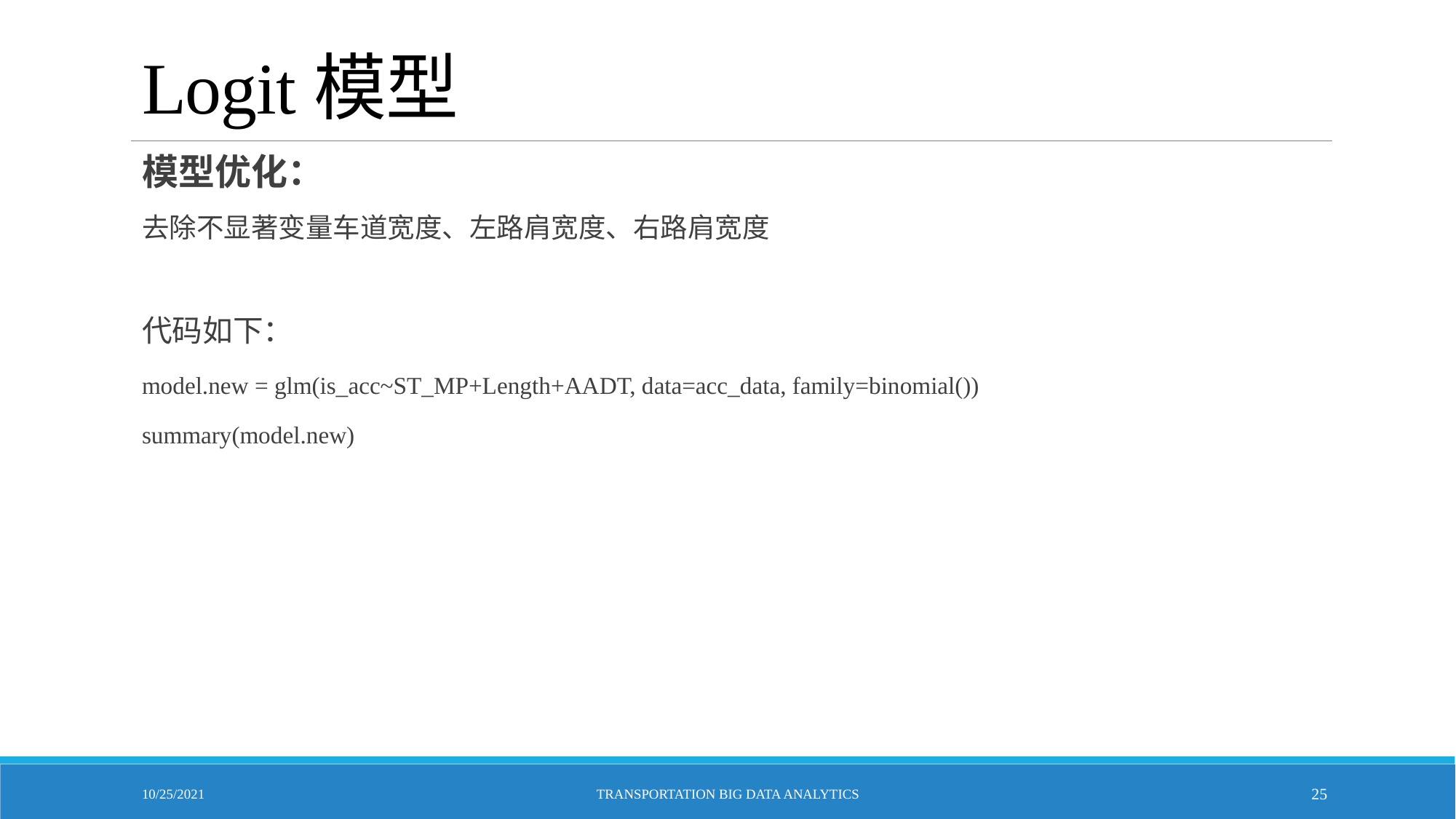

# Logit模型
模型优化：
去除不显著变量车道宽度、左路肩宽度、右路肩宽度

代码如下：
model.new = glm(is_acc~ST_MP+Length+AADT, data=acc_data, family=binomial())
summary(model.new)

10/25/2021
Transportation Big Data Analytics
25